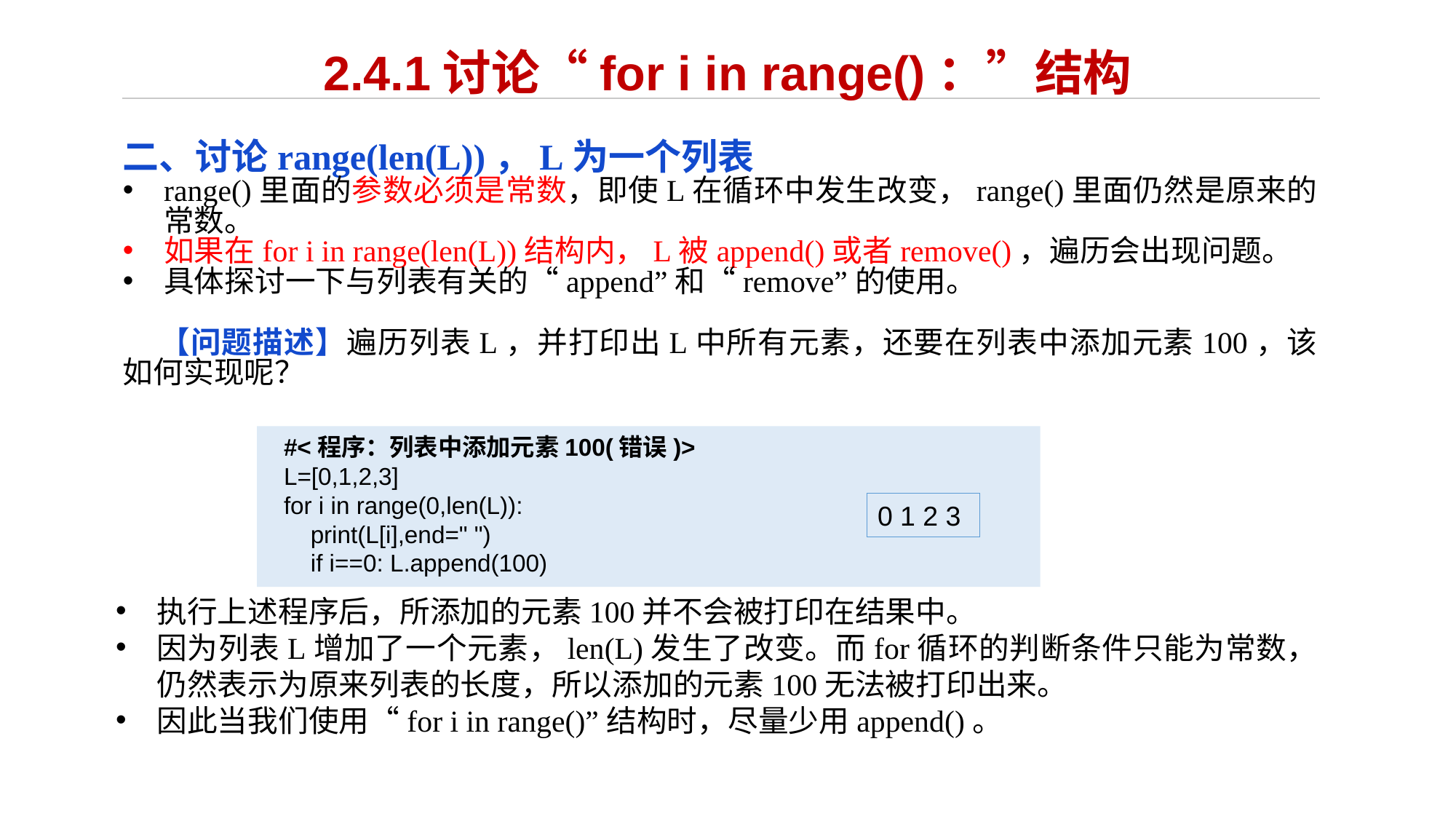

# 2.4.1讨论“for i in range()：”结构
二、讨论range(len(L))，L为一个列表
range()里面的参数必须是常数，即使L在循环中发生改变，range()里面仍然是原来的常数。
如果在for i in range(len(L))结构内，L被append()或者remove()，遍历会出现问题。
具体探讨一下与列表有关的“append”和“remove”的使用。

【问题描述】遍历列表L，并打印出L中所有元素，还要在列表中添加元素100，该如何实现呢？

#<程序：列表中添加元素100(错误)>
L=[0,1,2,3]
for i in range(0,len(L)):
    print(L[i],end=" ")
    if i==0: L.append(100)

0 1 2 3
执行上述程序后，所添加的元素100并不会被打印在结果中。
因为列表L增加了一个元素，len(L)发生了改变。而for循环的判断条件只能为常数，仍然表示为原来列表的长度，所以添加的元素100无法被打印出来。
因此当我们使用“for i in range()”结构时，尽量少用append()。